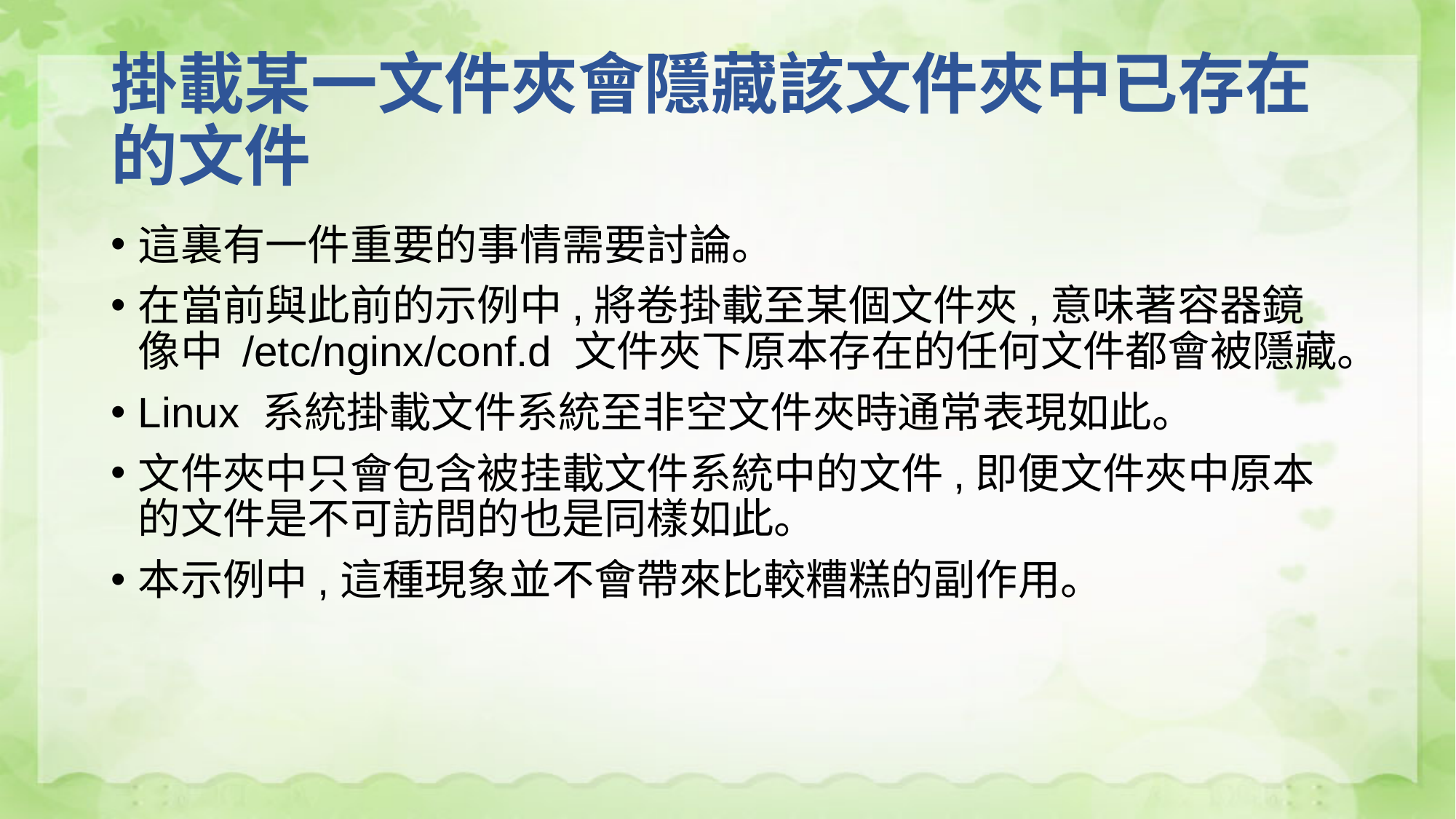

# 掛載某一文件夾會隱藏該文件夾中已存在的文件
這裏有一件重要的事情需要討論。
在當前與此前的示例中,將卷掛載至某個文件夾,意味著容器鏡像中 /etc/nginx/conf.d 文件夾下原本存在的任何文件都會被隱藏。
Linux 系統掛載文件系統至非空文件夾時通常表現如此。
文件夾中只會包含被挂載文件系統中的文件,即便文件夾中原本的文件是不可訪問的也是同樣如此。
本示例中,這種現象並不會帶來比較糟糕的副作用。